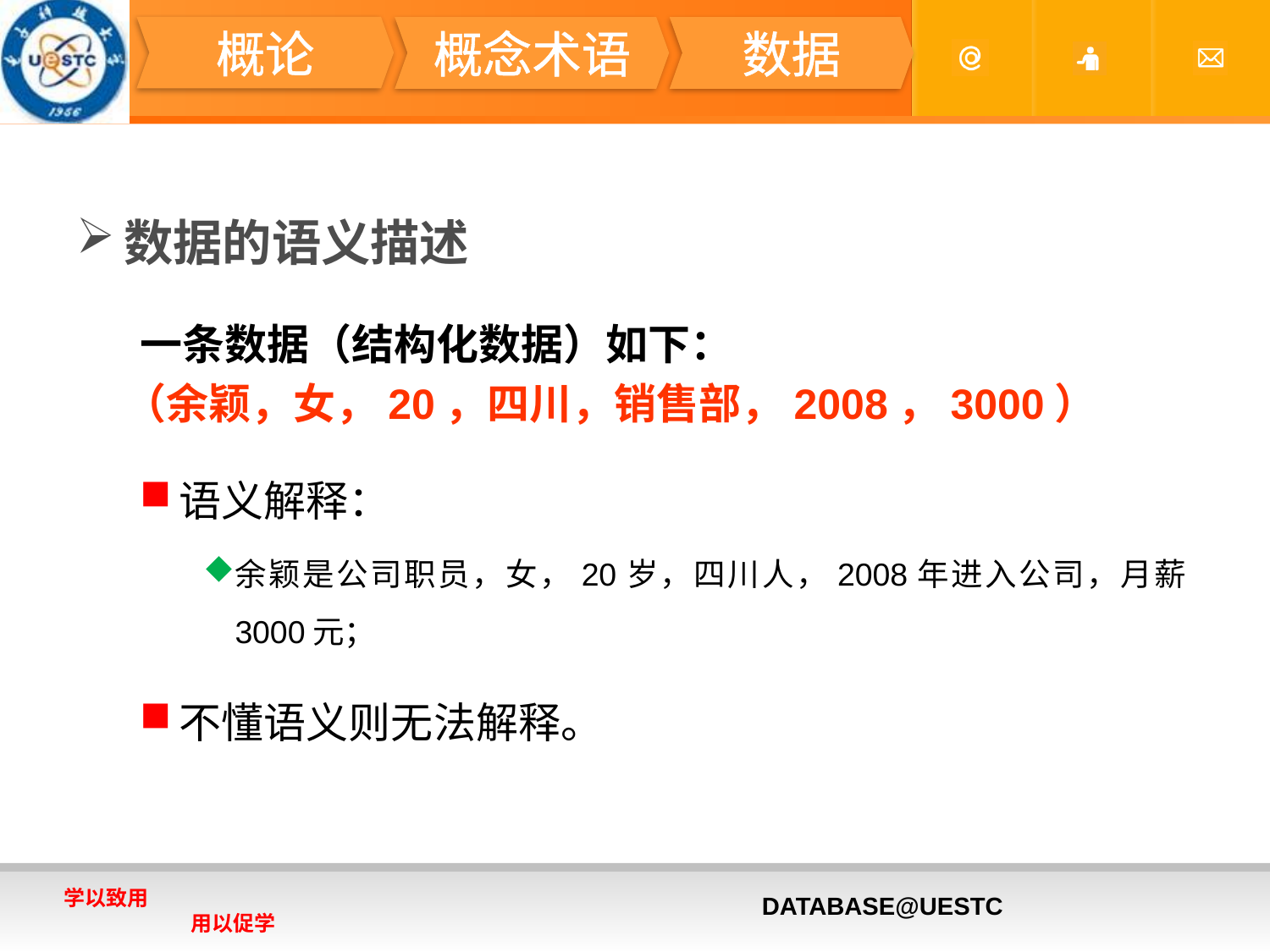

#
概论
概念术语
数据
数据的语义描述
一条数据（结构化数据）如下：
	（余颖，女，20，四川，销售部，2008，3000）
语义解释：
余颖是公司职员，女，20岁，四川人，2008年进入公司，月薪3000元；
不懂语义则无法解释。